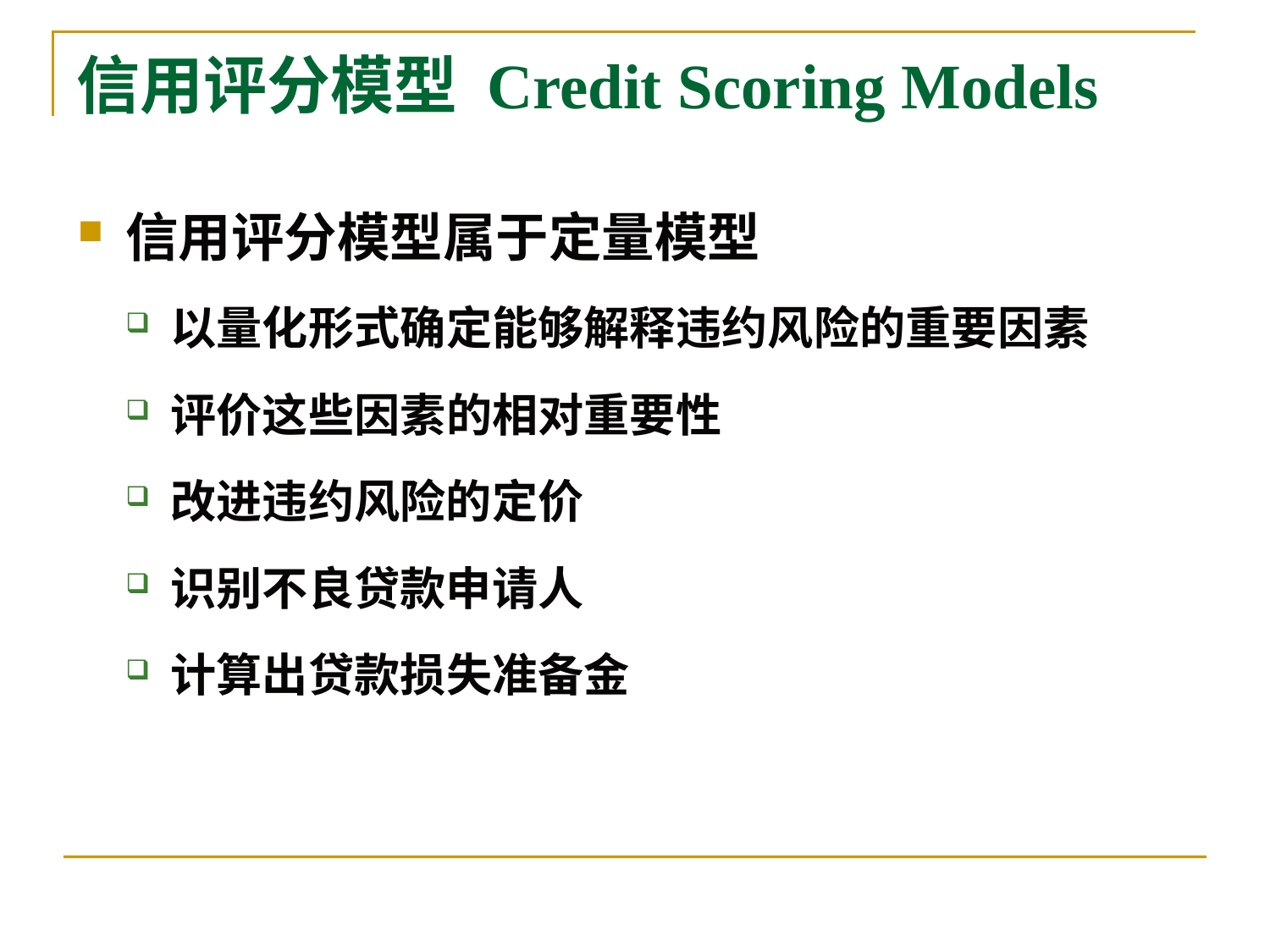

# 信用评分模型 Credit Scoring Models
信用评分模型属于定量模型
以量化形式确定能够解释违约风险的重要因素
评价这些因素的相对重要性
改进违约风险的定价
识别不良贷款申请人
计算出贷款损失准备金